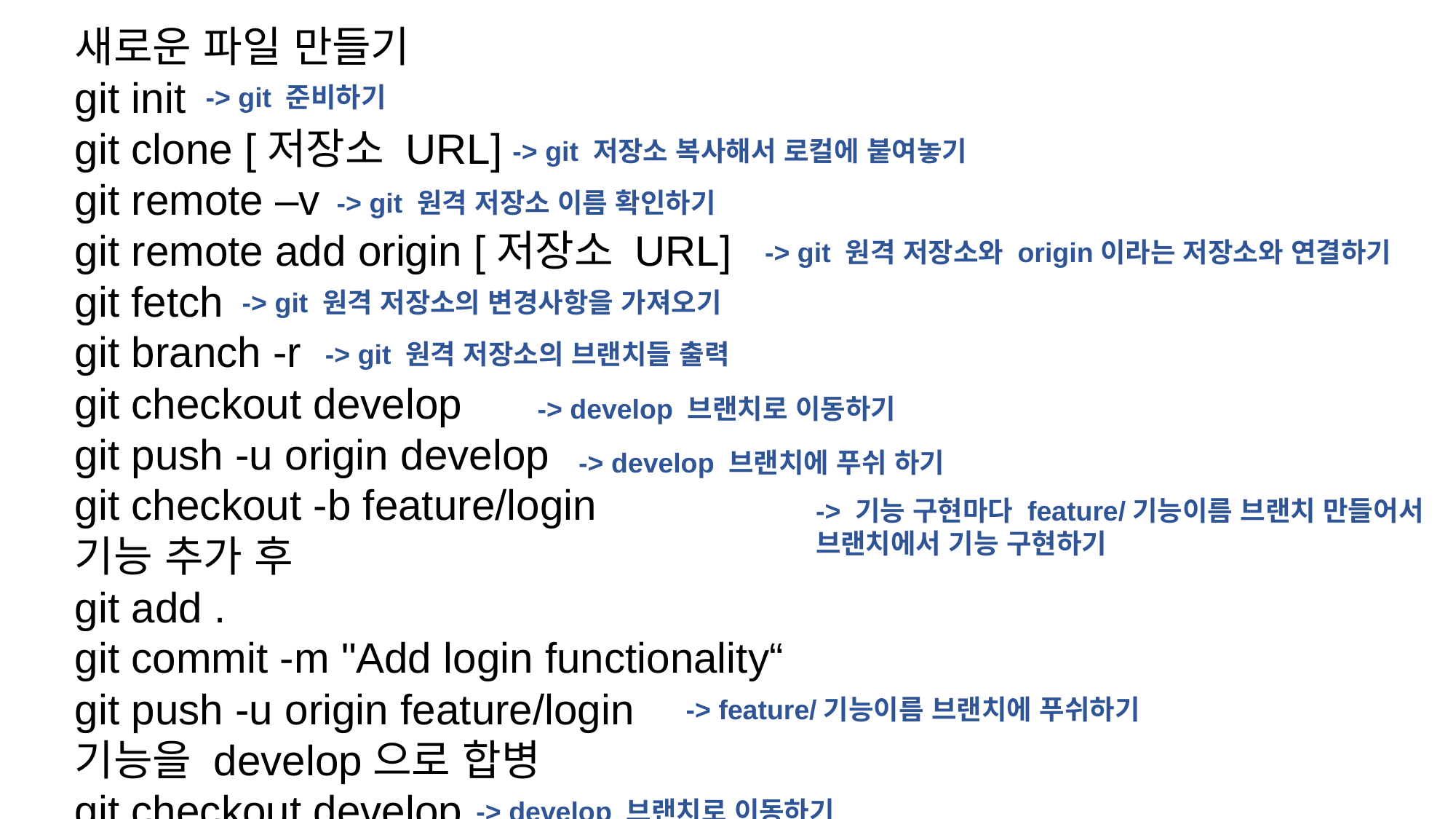

새로운 파일 만들기
git init
git clone [저장소 URL]
git remote –v
git remote add origin [저장소 URL]
git fetch
git branch -r
git checkout develop
git push -u origin develop
git checkout -b feature/login
기능 추가 후
git add .
git commit -m "Add login functionality“
git push -u origin feature/login
기능을 develop으로 합병
git checkout develop
git pull origin develop
git merge feature/login
git push origin develop
-> git 준비하기
-> git 저장소 복사해서 로컬에 붙여놓기
-> git 원격 저장소 이름 확인하기
-> git 원격 저장소와 origin이라는 저장소와 연결하기
-> git 원격 저장소의 변경사항을 가져오기
-> git 원격 저장소의 브랜치들 출력
-> develop 브랜치로 이동하기
-> develop 브랜치에 푸쉬 하기
-> 기능 구현마다 feature/기능이름 브랜치 만들어서
브랜치에서 기능 구현하기
-> feature/기능이름 브랜치에 푸쉬하기
-> develop 브랜치로 이동하기
-> develop 브랜치는 최신 상태로 업데이트하기
-> feature/기능이름 브랜치를 develop 브랜치에 병합하기
-> develop 브랜치에 푸쉬하기